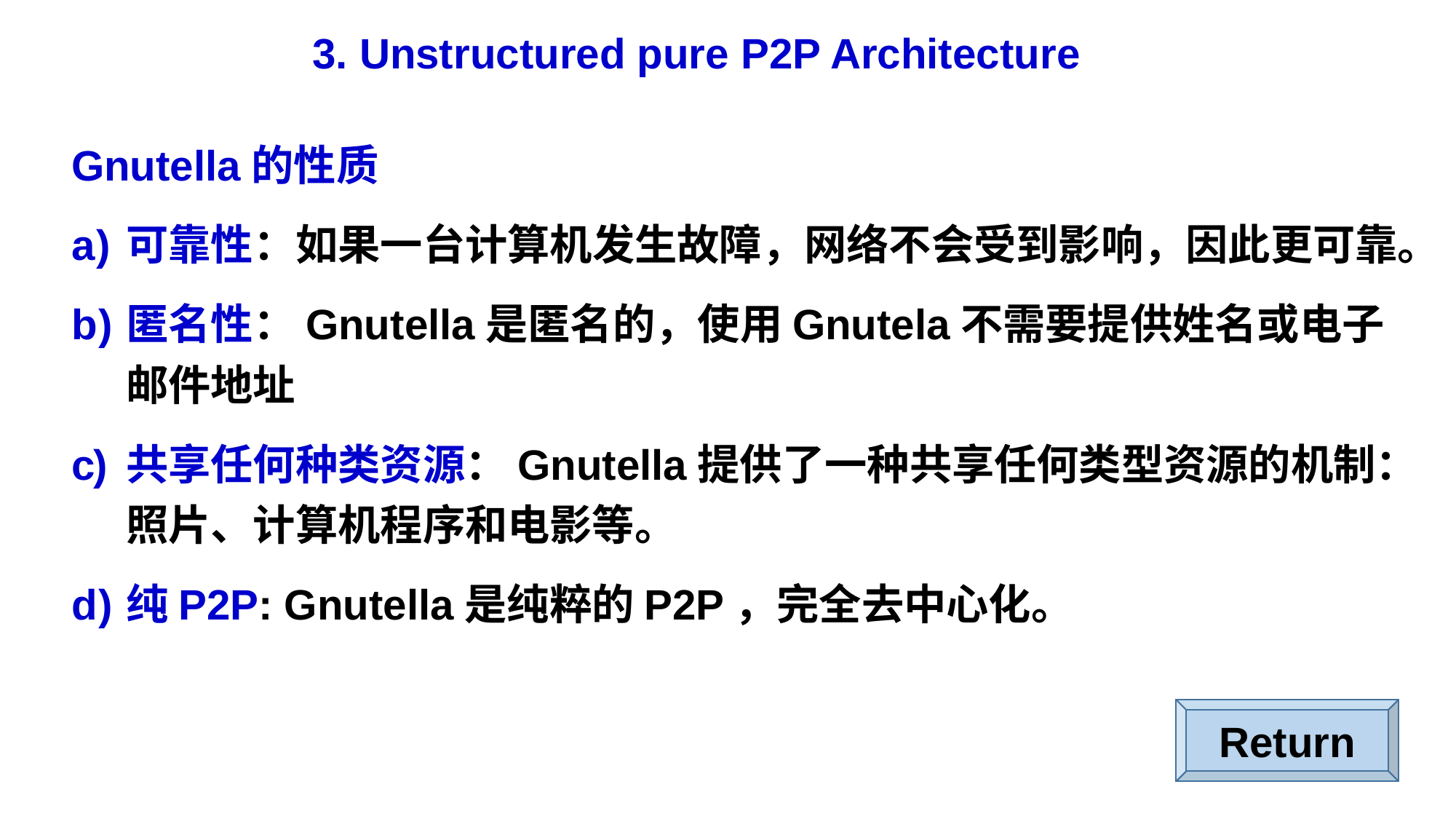

3. Unstructured pure P2P Architecture
Gnutella的性质
可靠性：如果一台计算机发生故障，网络不会受到影响，因此更可靠。
匿名性：Gnutella是匿名的，使用Gnutela不需要提供姓名或电子邮件地址
共享任何种类资源：Gnutella提供了一种共享任何类型资源的机制：照片、计算机程序和电影等。
纯P2P: Gnutella是纯粹的P2P，完全去中心化。
Return